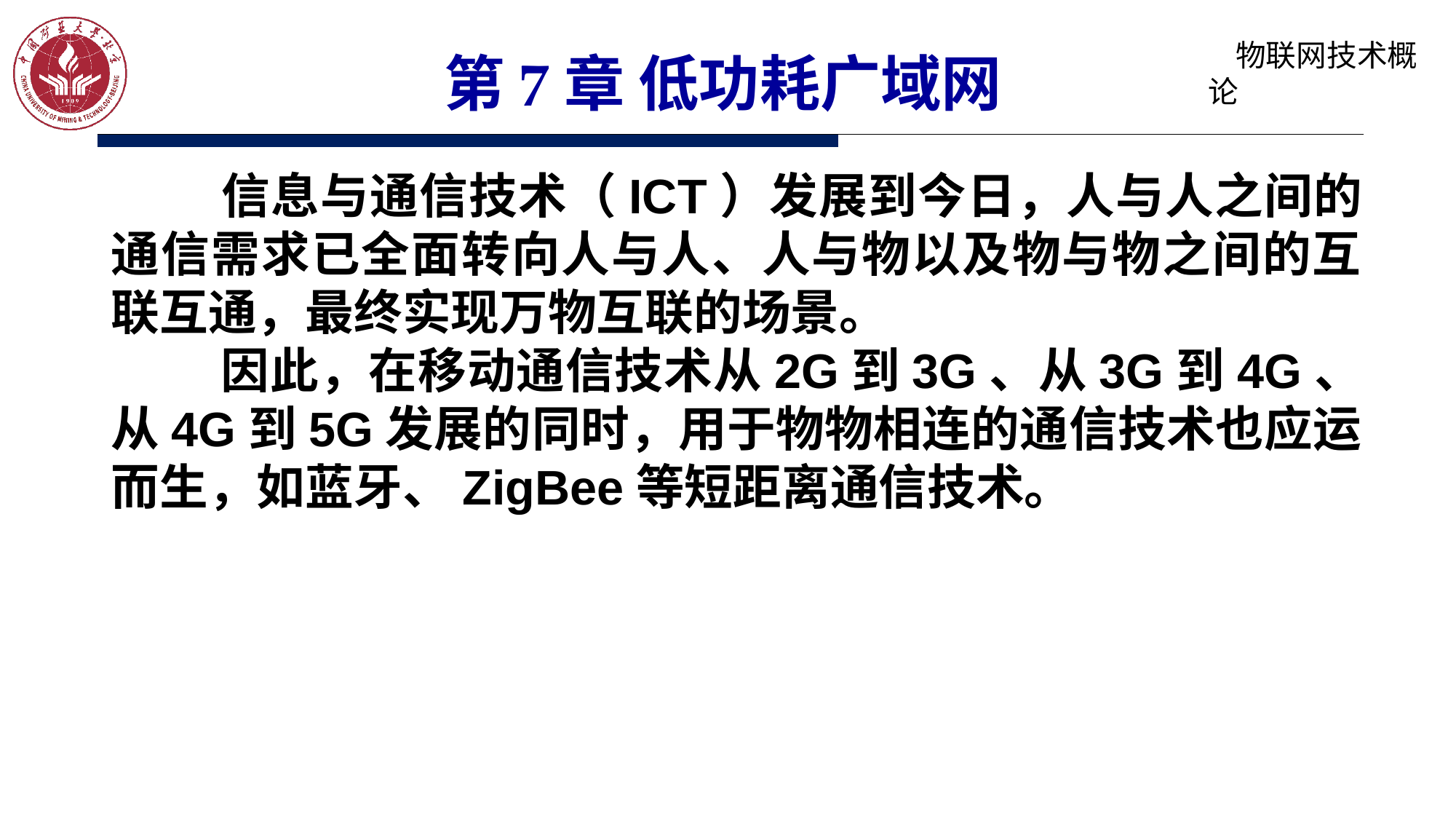

# 第7章 低功耗广域网
	信息与通信技术（ICT）发展到今日，人与人之间的通信需求已全面转向人与人、人与物以及物与物之间的互联互通，最终实现万物互联的场景。
	因此，在移动通信技术从2G到3G、从3G到4G、从4G到5G发展的同时，用于物物相连的通信技术也应运而生，如蓝牙、ZigBee等短距离通信技术。